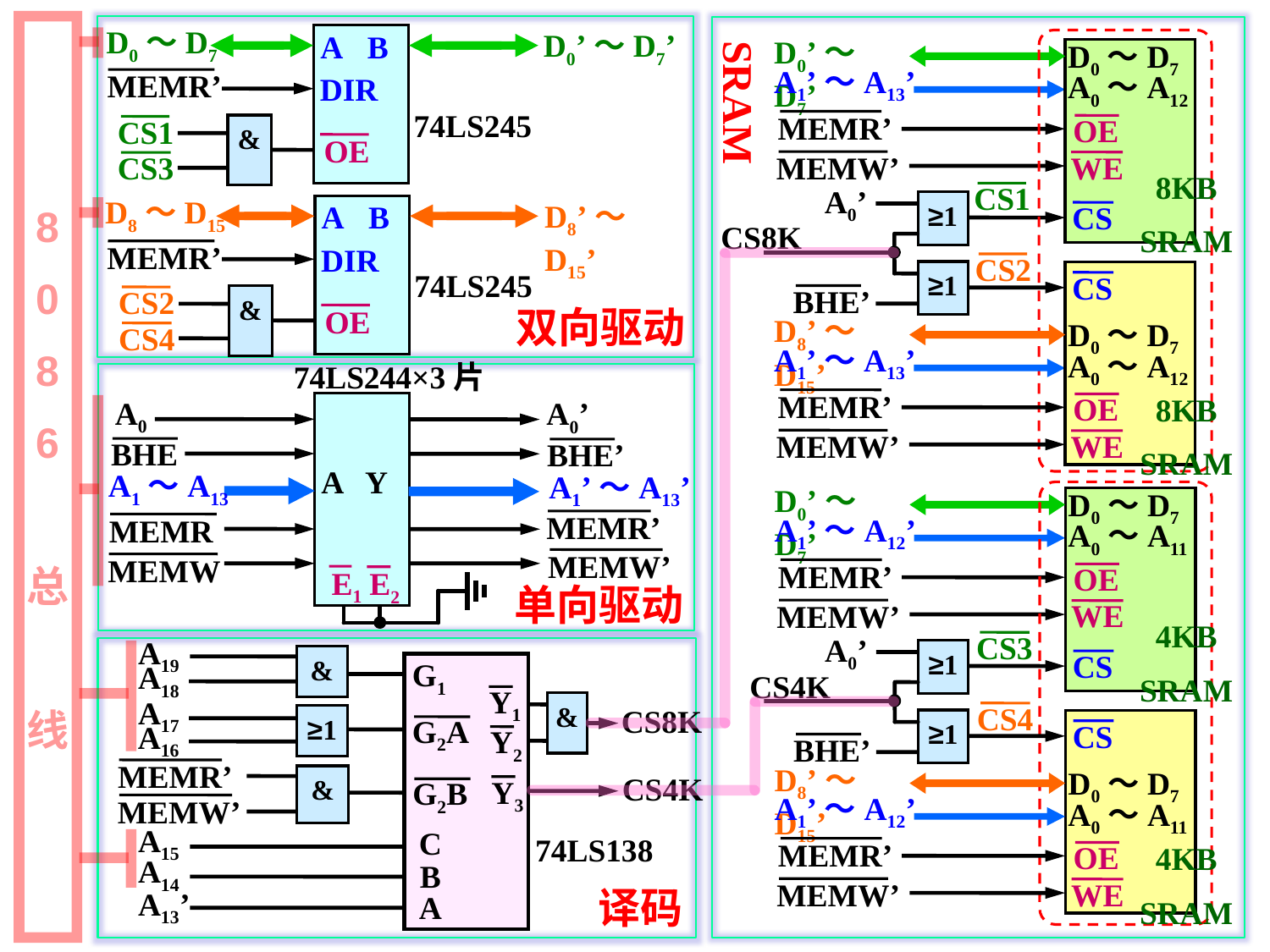

8
0
8
6

总

线
D0～D7

D0’～D7’
A   B

D0’～D7’

D0～D7

A1’～A13’
MEMR’

A0～A12
DIR
SRAM

MEMR’
OE
CS1

74LS245

&

OE

WE
CS3

MEMW’

8KB
SRAM

CS1

A0’
D8～D15
D8’～D15’
A   B
≥1
CS

CS8K

MEMR’

DIR
CS2

≥1

CS
74LS245

BHE’
CS2

&

OE
双向驱动

D8’～D15’

D0～D7
CS4

A1’～A13’

A0～A12
74LS244×3片

MEMR’
OE
8KB
SRAM
A0
A0’

WE
MEMW’
BHE

BHE’

A   Y
A1～A13
A1’～A13’
D0’～D7’

D0～D7

MEMR’

A1’～A12’
MEMR

A0～A11

MEMW’

MEMW

MEMR’
OE
E1

E2

单向驱动
WE
MEMW’

4KB
SRAM

CS3

A0’
A19

≥1
CS
&
G1

A18

CS4K

Y1

A17

CS4

&
CS8K

≥1
G2A

≥1

CS
A16
Y2

BHE’

MEMR’

D8’～D15’
D0～D7
CS4K
&
Y3
G2B

A1’～A12’
MEMW’

A0～A11

A15
C
MEMR’
74LS138
OE
4KB
SRAM

A14

B

WE
MEMW’

A13’

译码
A